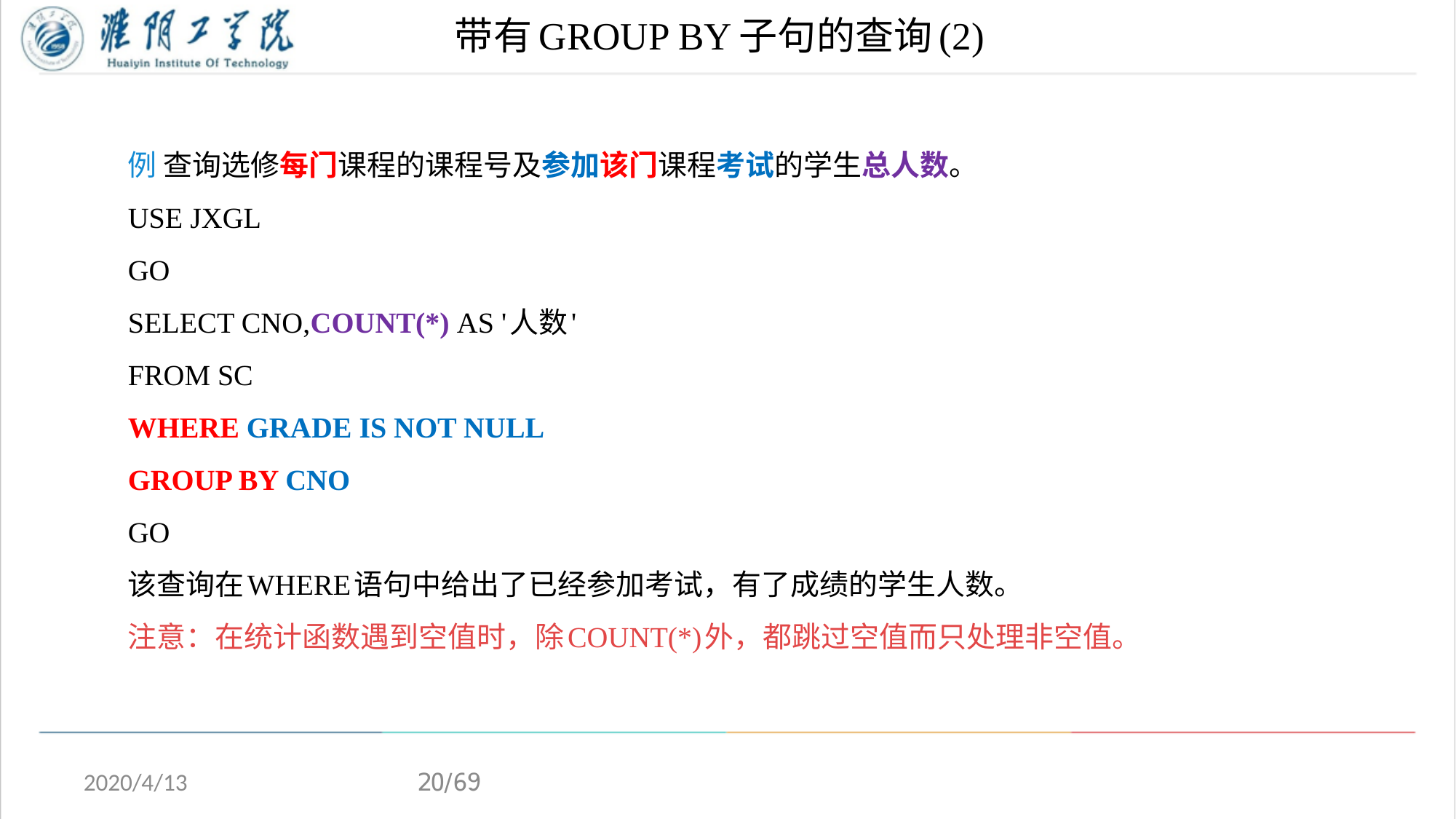

# 带有GROUP BY子句的查询(2)
例 查询选修每门课程的课程号及参加该门课程考试的学生总人数。
USE JXGL
GO
SELECT CNO,COUNT(*) AS '人数'
FROM SC
WHERE GRADE IS NOT NULL
GROUP BY CNO
GO
该查询在WHERE语句中给出了已经参加考试，有了成绩的学生人数。
注意：在统计函数遇到空值时，除COUNT(*)外，都跳过空值而只处理非空值。
20/69
2020/4/13